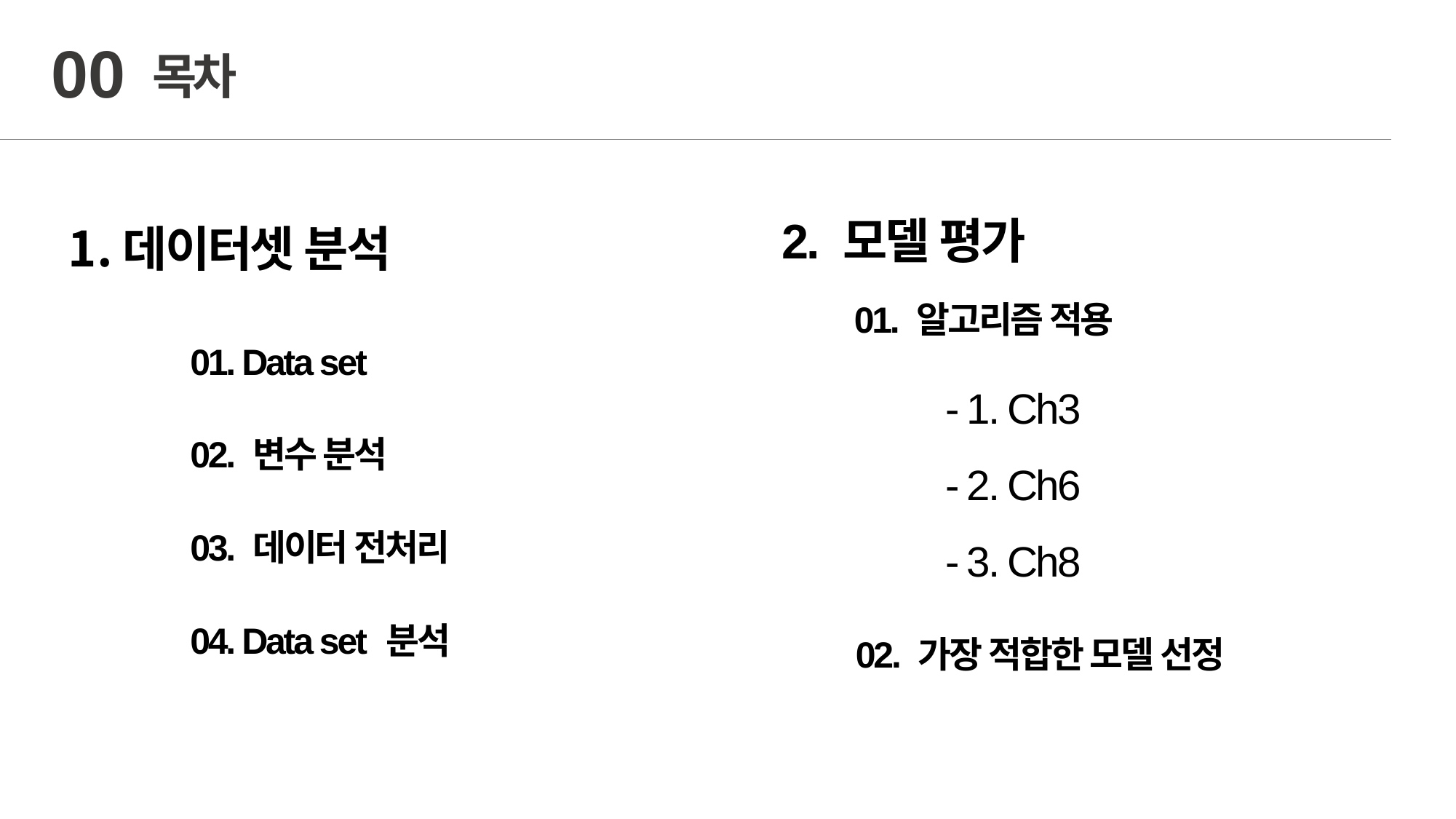

00
목차
2. 모델 평가

	- 1. Ch3
	- 2. Ch6
	- 3. Ch8
데이터셋 분석
01. 알고리즘 적용
01. Data set
02. 변수 분석
03. 데이터 전처리
04. Data set 분석
02. 가장 적합한 모델 선정